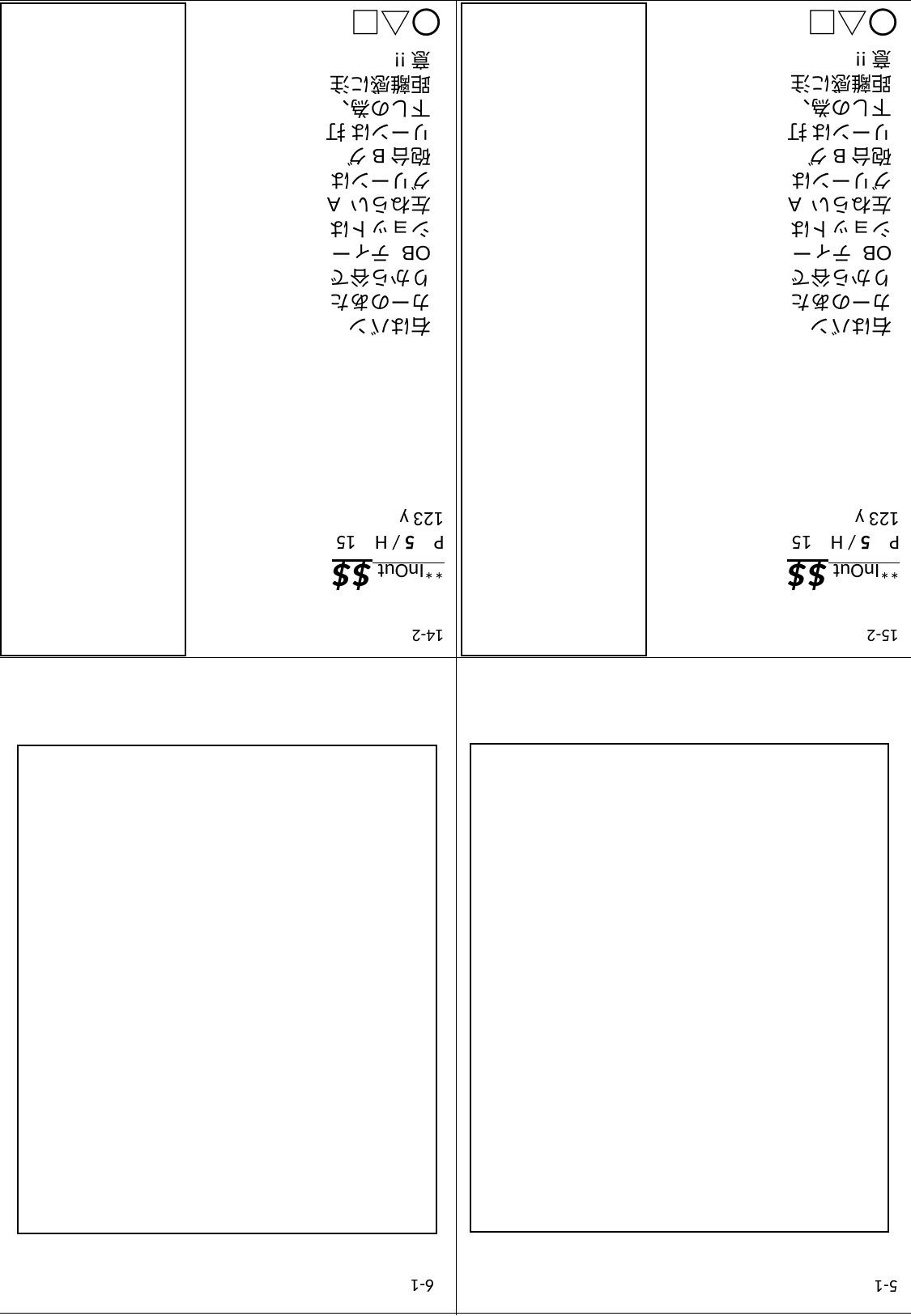

〇△□
〇△□

右はバンカーのあたりから谷でOB ティーショットは左ねらい Aグリーンは砲台Bグリーンは 打下しの為、距離感に注意!!
右はバンカーのあたりから谷でOB ティーショットは左ねらい Aグリーンは砲台Bグリーンは 打下しの為、距離感に注意!!
**InOut $$
P    5 / H    15
123 y
**InOut $$
P    5 / H    15
123 y
14-2
15-2

6-1
5-1